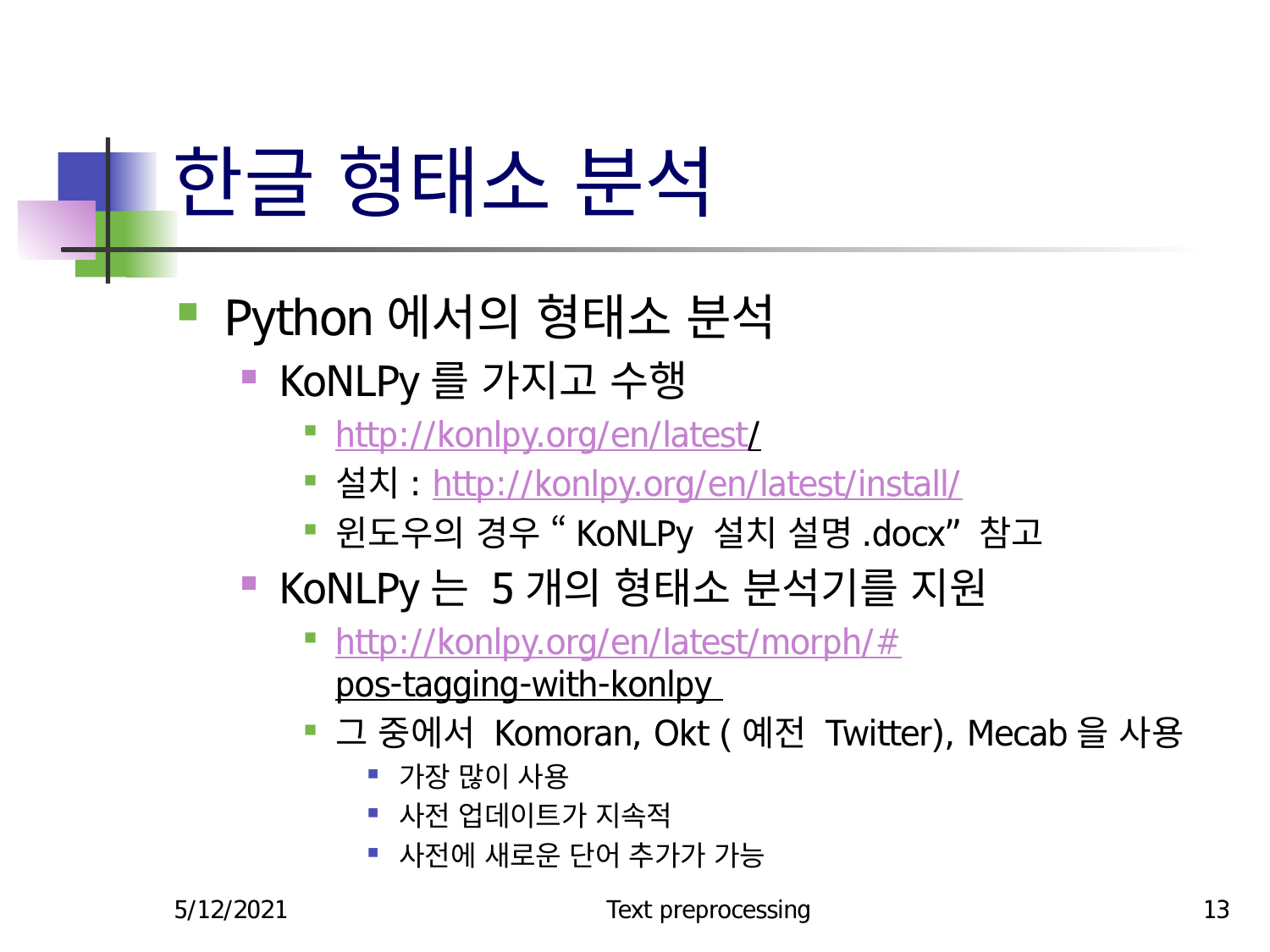

# 한글 형태소 분석
Python에서의 형태소 분석
KoNLPy를 가지고 수행
http://konlpy.org/en/latest/
설치: http://konlpy.org/en/latest/install/
윈도우의 경우 “KoNLPy 설치 설명.docx” 참고
KoNLPy는 5개의 형태소 분석기를 지원
http://konlpy.org/en/latest/morph/#pos-tagging-with-konlpy
그 중에서 Komoran, Okt (예전 Twitter), Mecab을 사용
가장 많이 사용
사전 업데이트가 지속적
사전에 새로운 단어 추가가 가능
5/12/2021
Text preprocessing
13